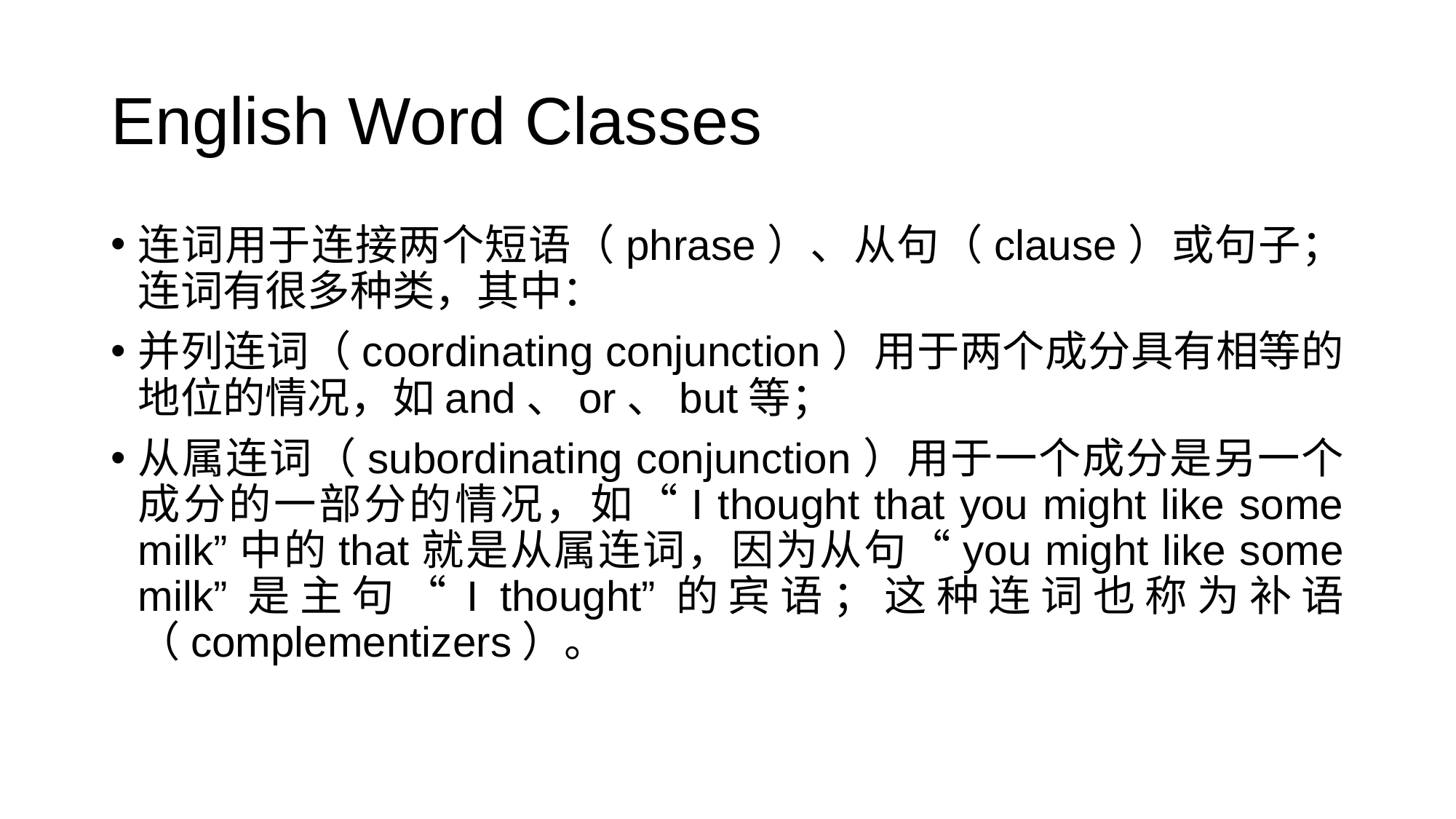

# English Word Classes
连词用于连接两个短语（phrase）、从句（clause）或句子；连词有很多种类，其中：
并列连词（coordinating conjunction）用于两个成分具有相等的地位的情况，如and、or、but等；
从属连词（subordinating conjunction）用于一个成分是另一个成分的一部分的情况，如“I thought that you might like some milk”中的that就是从属连词，因为从句“you might like some milk”是主句“I thought”的宾语；这种连词也称为补语（complementizers）。